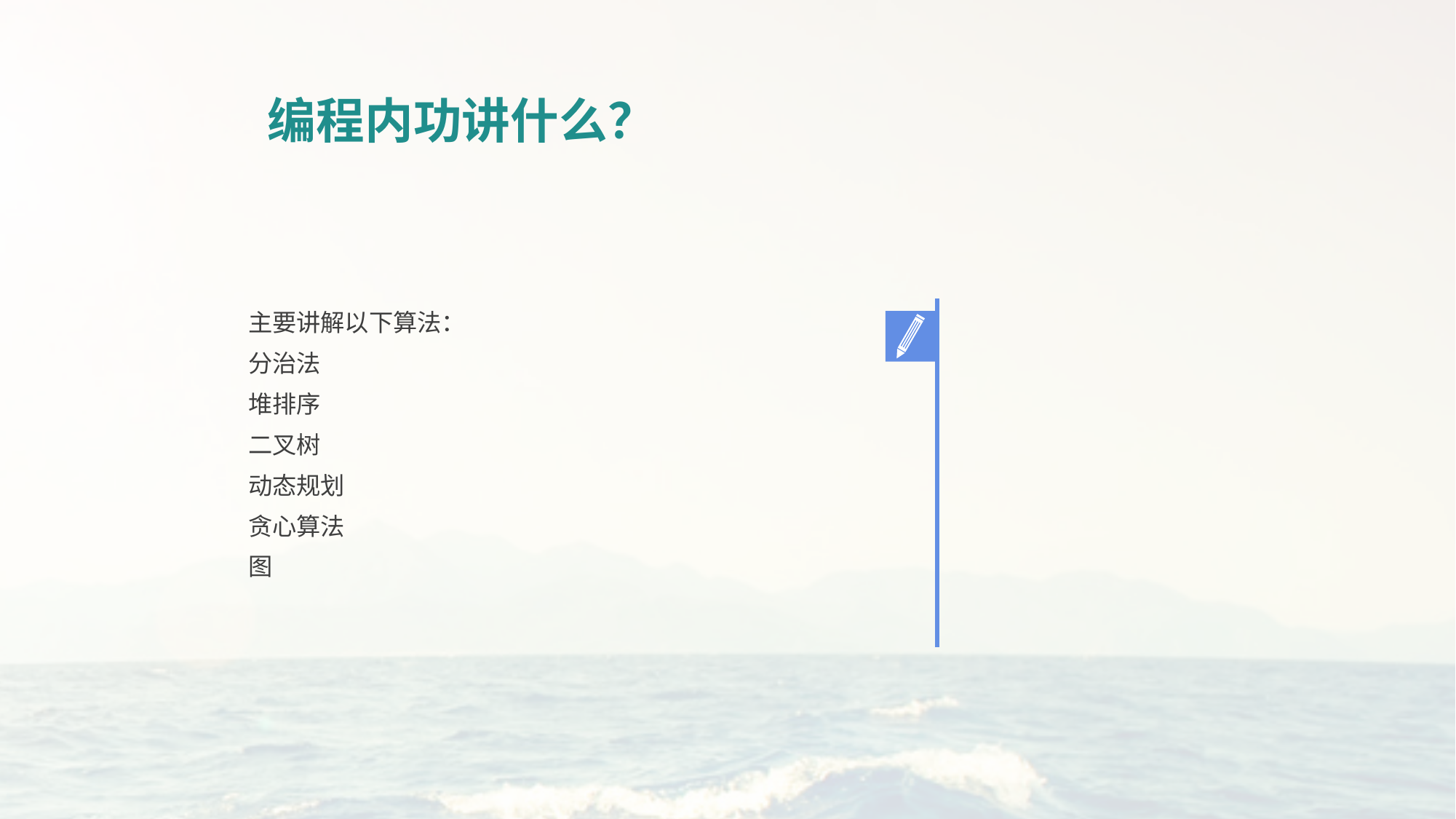

编程内功讲什么？
主要讲解以下算法：
分治法
堆排序
二叉树
动态规划
贪心算法
图